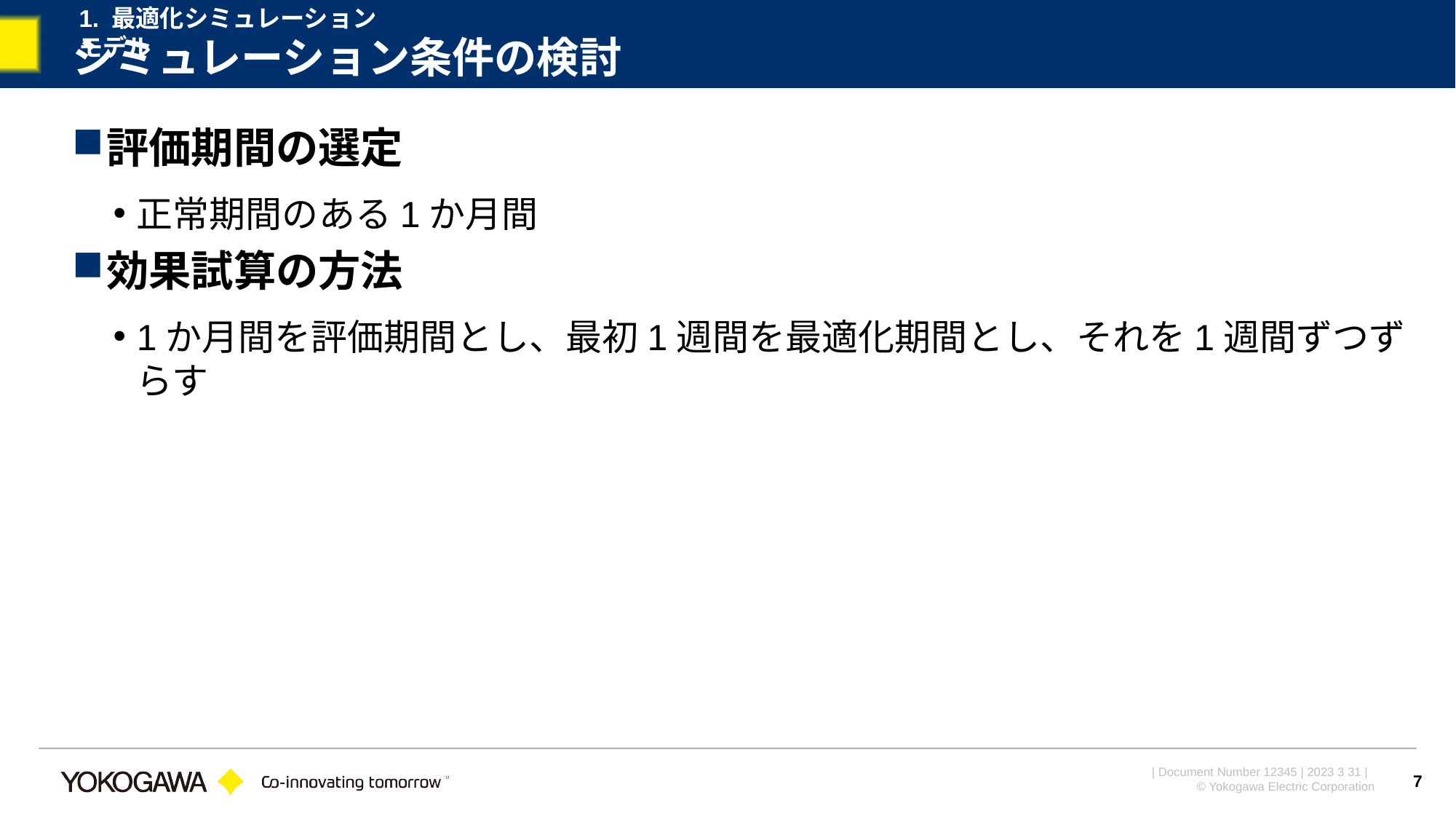

1. 最適化シミュレーションモデル
# シミュレーション条件の検討
評価期間の選定
正常期間のある1か月間
効果試算の方法
1か月間を評価期間とし、最初1週間を最適化期間とし、それを1週間ずつずらす
7